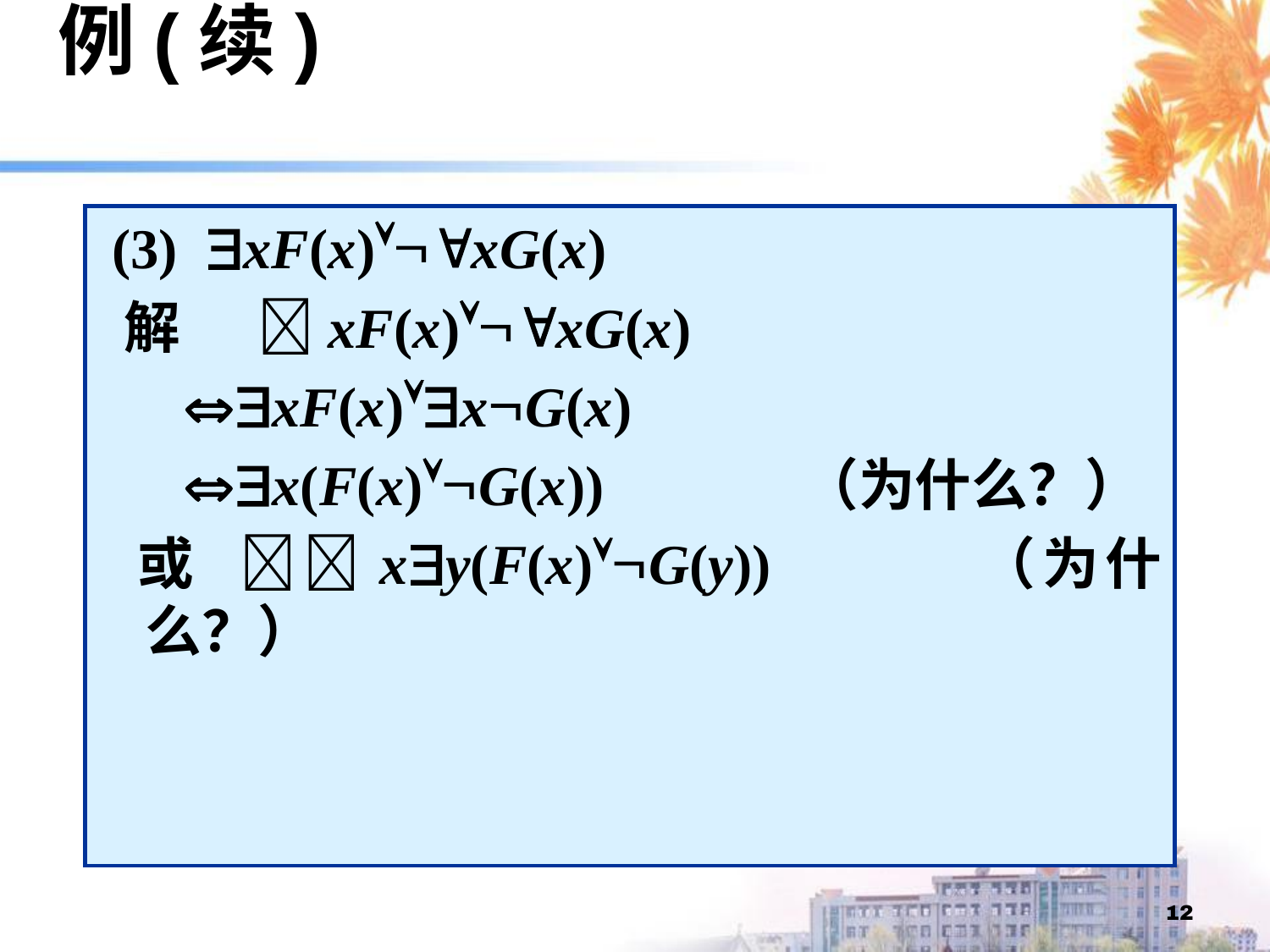

# 例(续)
 (3)  ∃xF(x)∨¬∀xG(x)
 解      ∃xF(x)∨¬∀xG(x)
      ⇔∃xF(x)∨∃x¬G(x)
      ⇔∃x(F(x)∨¬G(x))             （为什么？）
 或  ⇔∃x∃y(F(x)∨¬G(y))         （为什么？）

12